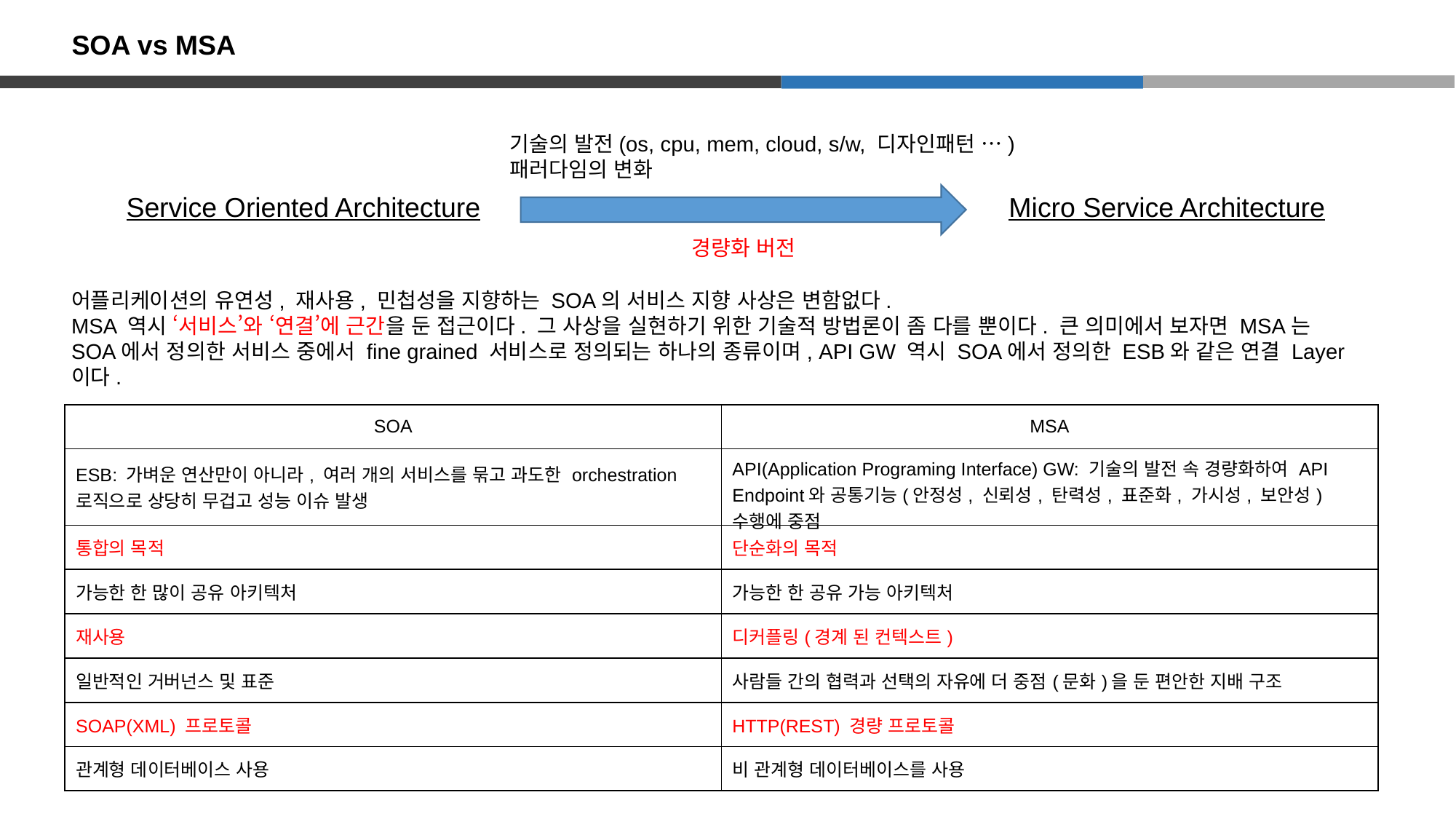

SOA vs MSA

기술의 발전(os, cpu, mem, cloud, s/w, 디자인패턴 …)
패러다임의 변화
Service Oriented Architecture

Micro Service Architecture
경량화 버전
어플리케이션의 유연성, 재사용, 민첩성을 지향하는 SOA의 서비스 지향 사상은 변함없다.
MSA 역시 ‘서비스’와 ‘연결’에 근간을 둔 접근이다. 그 사상을 실현하기 위한 기술적 방법론이 좀 다를 뿐이다. 큰 의미에서 보자면 MSA는 SOA에서 정의한 서비스 중에서 fine grained 서비스로 정의되는 하나의 종류이며, API GW 역시 SOA에서 정의한 ESB와 같은 연결 Layer이다.
| SOA | MSA |
| --- | --- |
| ESB: 가벼운 연산만이 아니라, 여러 개의 서비스를 묶고 과도한 orchestration 로직으로 상당히 무겁고 성능 이슈 발생 | API(Application Programing Interface) GW: 기술의 발전 속 경량화하여 API Endpoint와 공통기능(안정성, 신뢰성, 탄력성, 표준화, 가시성, 보안성) 수행에 중점 |
| 통합의 목적 | 단순화의 목적 |
| 가능한 한 많이 공유 아키텍처 | 가능한 한 공유 가능 아키텍처 |
| 재사용 | 디커플링(경계 된 컨텍스트) |
| 일반적인 거버넌스 및 표준 | 사람들 간의 협력과 선택의 자유에 더 중점(문화)을 둔 편안한 지배 구조 |
| SOAP(XML) 프로토콜 | HTTP(REST) 경량 프로토콜 |
| 관계형 데이터베이스 사용 | 비 관계형 데이터베이스를 사용 |